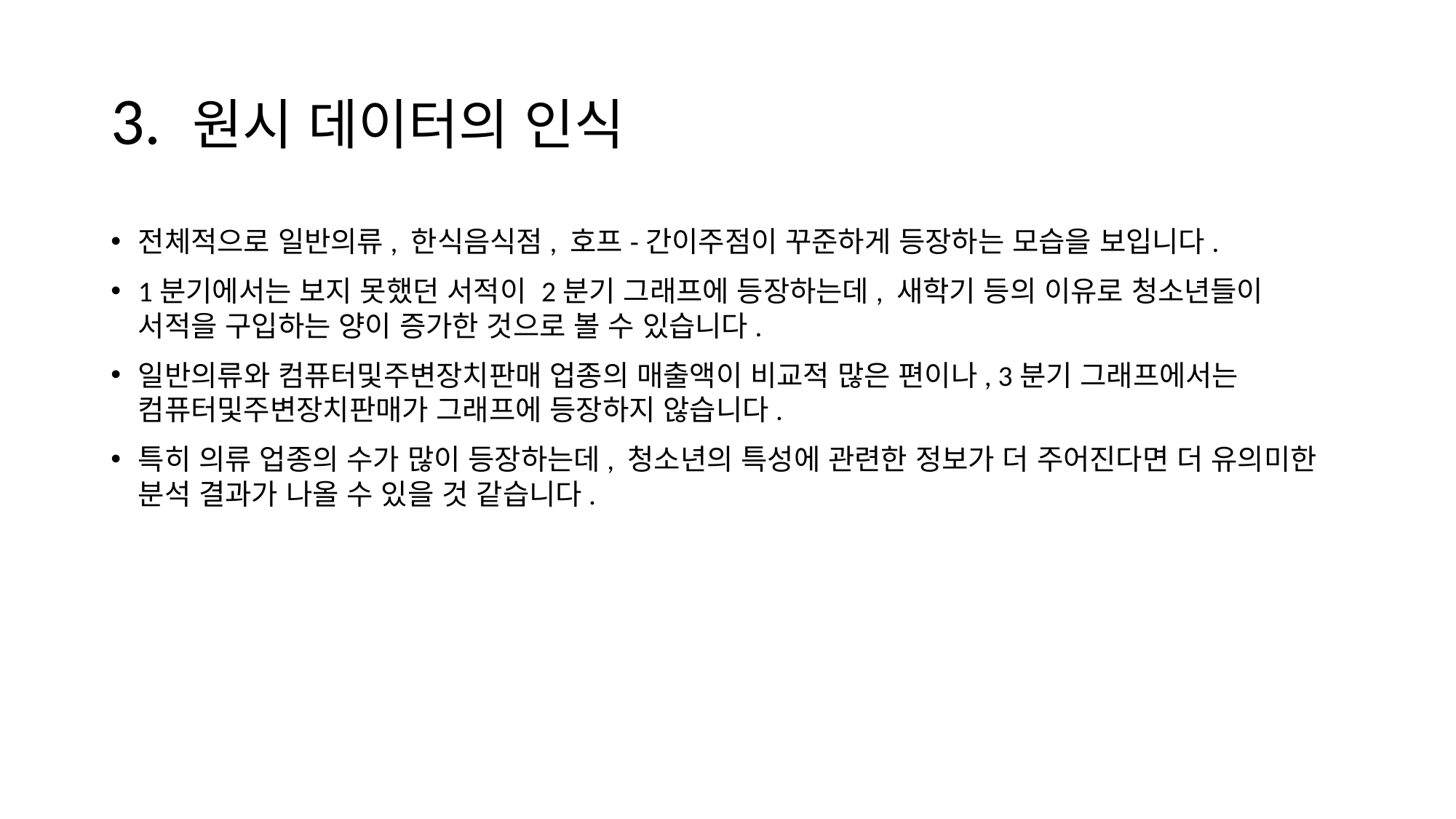

# 3. 원시 데이터의 인식
전체적으로 일반의류, 한식음식점, 호프-간이주점이 꾸준하게 등장하는 모습을 보입니다.
1분기에서는 보지 못했던 서적이 2분기 그래프에 등장하는데, 새학기 등의 이유로 청소년들이 서적을 구입하는 양이 증가한 것으로 볼 수 있습니다.
일반의류와 컴퓨터및주변장치판매 업종의 매출액이 비교적 많은 편이나, 3분기 그래프에서는 컴퓨터및주변장치판매가 그래프에 등장하지 않습니다.
특히 의류 업종의 수가 많이 등장하는데, 청소년의 특성에 관련한 정보가 더 주어진다면 더 유의미한 분석 결과가 나올 수 있을 것 같습니다.